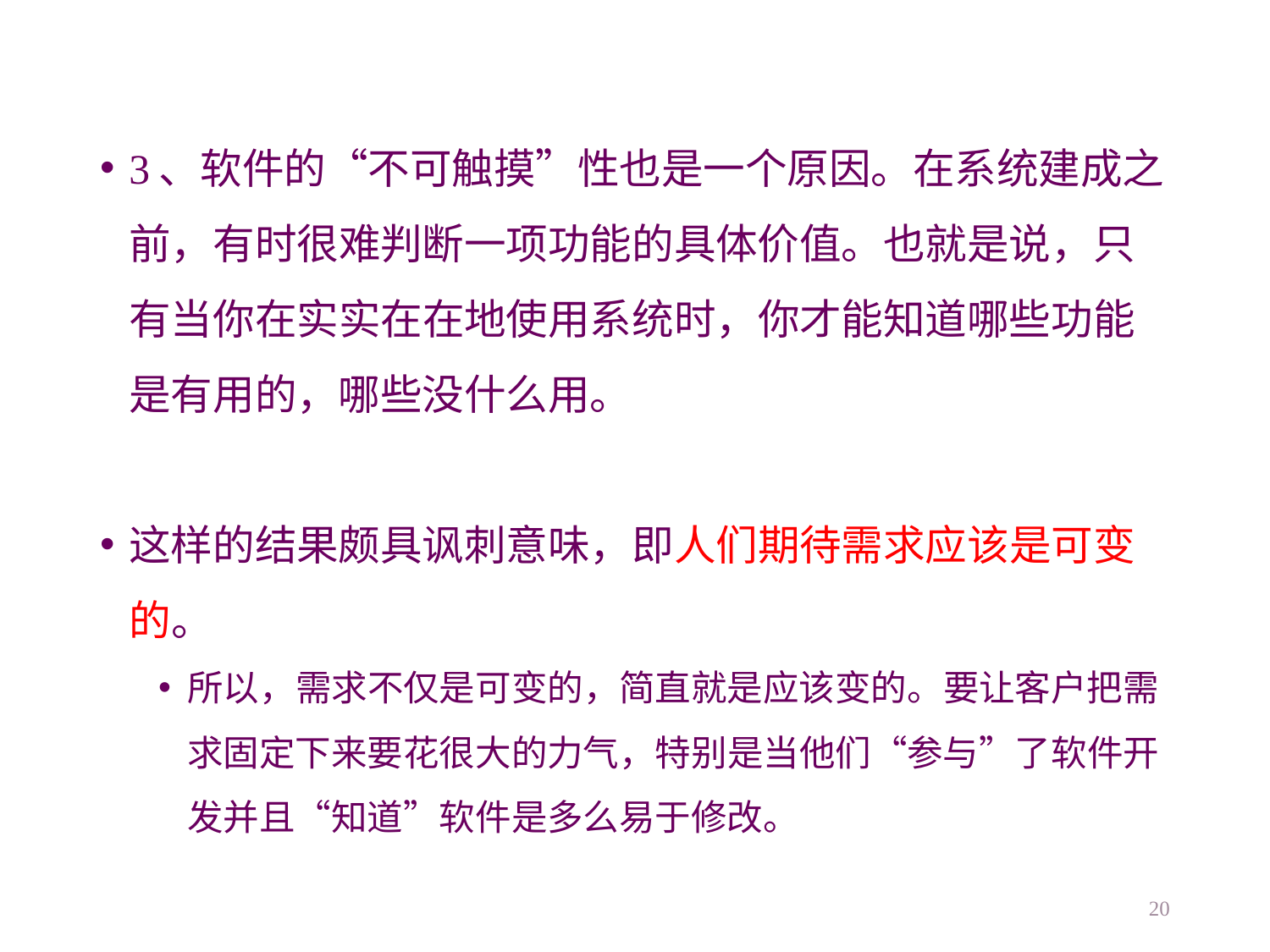

3、软件的“不可触摸”性也是一个原因。在系统建成之前，有时很难判断一项功能的具体价值。也就是说，只有当你在实实在在地使用系统时，你才能知道哪些功能是有用的，哪些没什么用。

这样的结果颇具讽刺意味，即人们期待需求应该是可变的。
所以，需求不仅是可变的，简直就是应该变的。要让客户把需求固定下来要花很大的力气，特别是当他们“参与”了软件开发并且“知道”软件是多么易于修改。

20